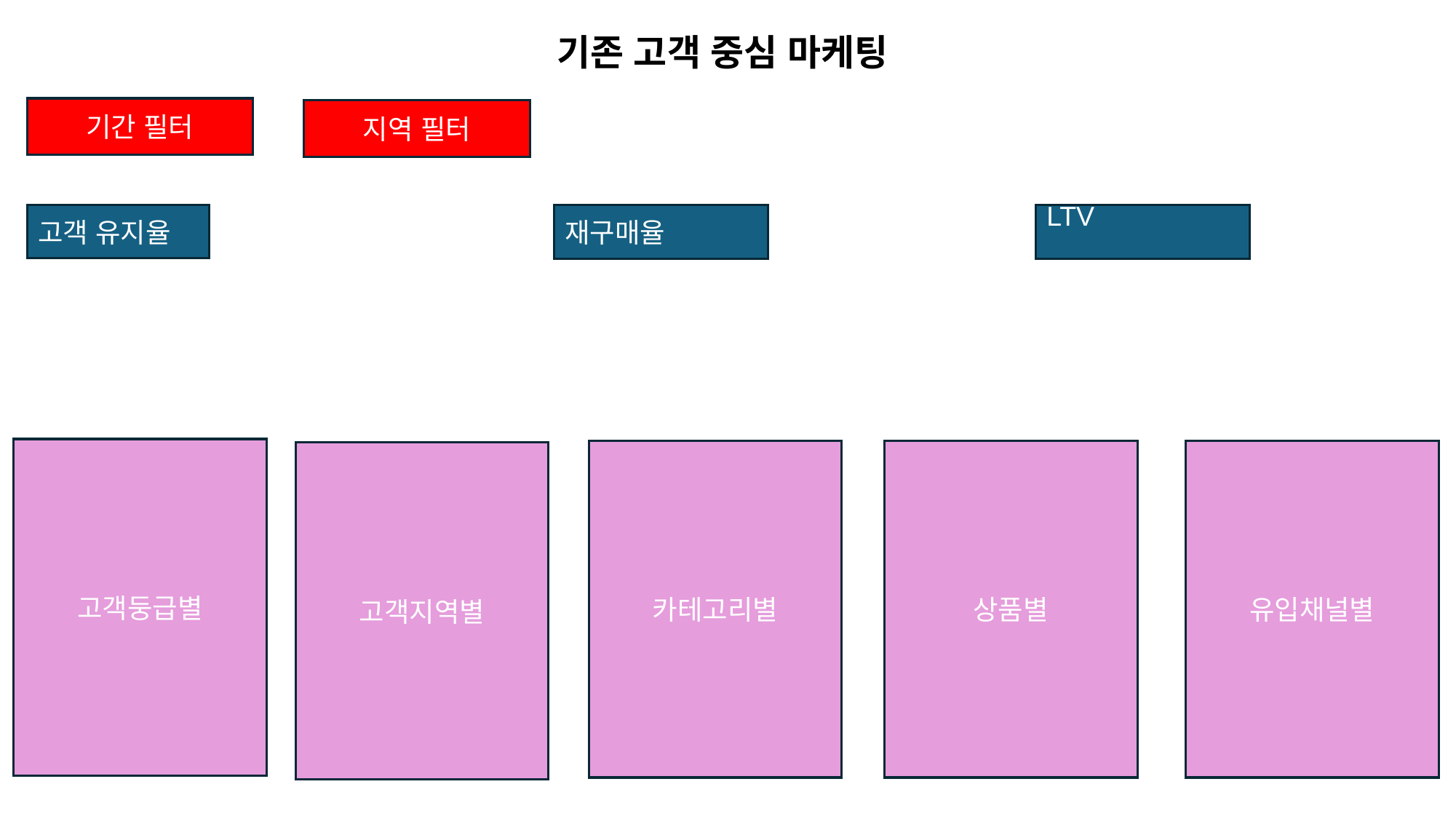

# 기존 고객 중심 마케팅
기간 필터
지역 필터
고객 유지율
재구매율
LTV
고객둥급별
카테고리별
상품별
유입채널별
고객지역별